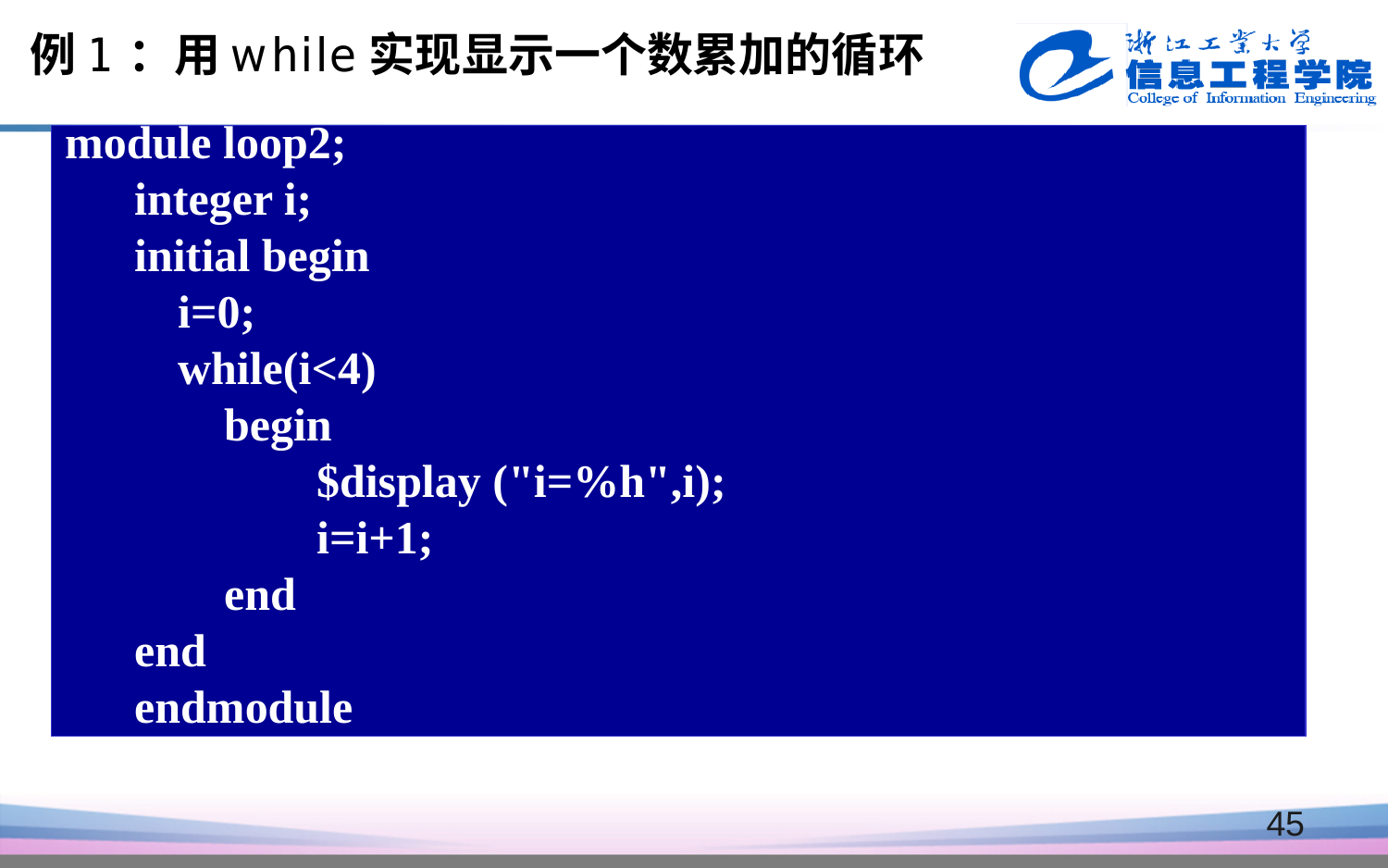

例1：用while实现显示一个数累加的循环
module loop2;
integer i;
initial begin
	i=0;
	while(i<4)
	    begin
		$display ("i=%h",i);
		i=i+1;
	    end
end
endmodule
45